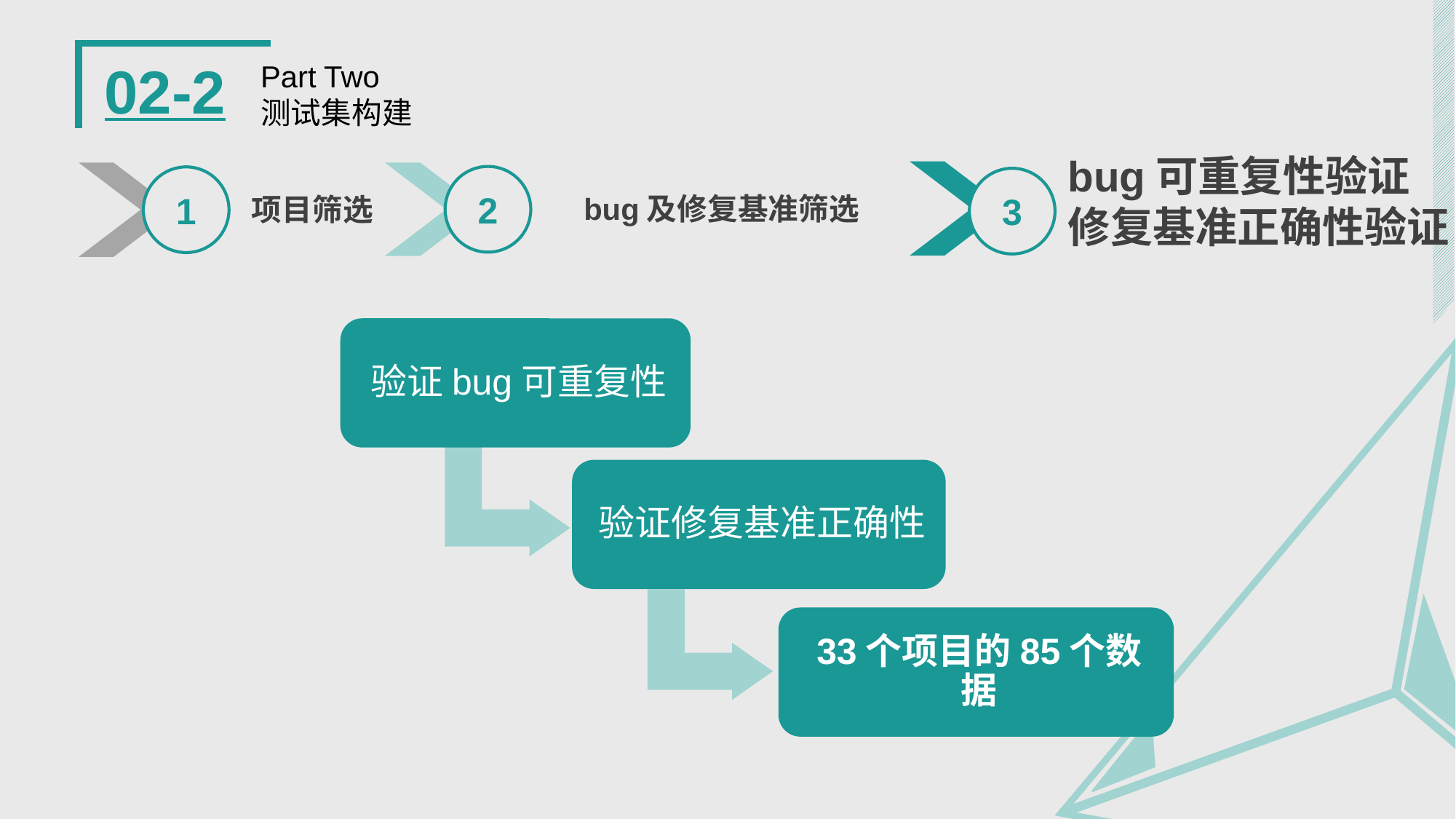

02-2
Part Two
测试集构建
bug可重复性验证
修复基准正确性验证

2
1
3
bug及修复基准筛选
项目筛选
验证bug可重复性

验证修复基准正确性
33个项目的85个数据